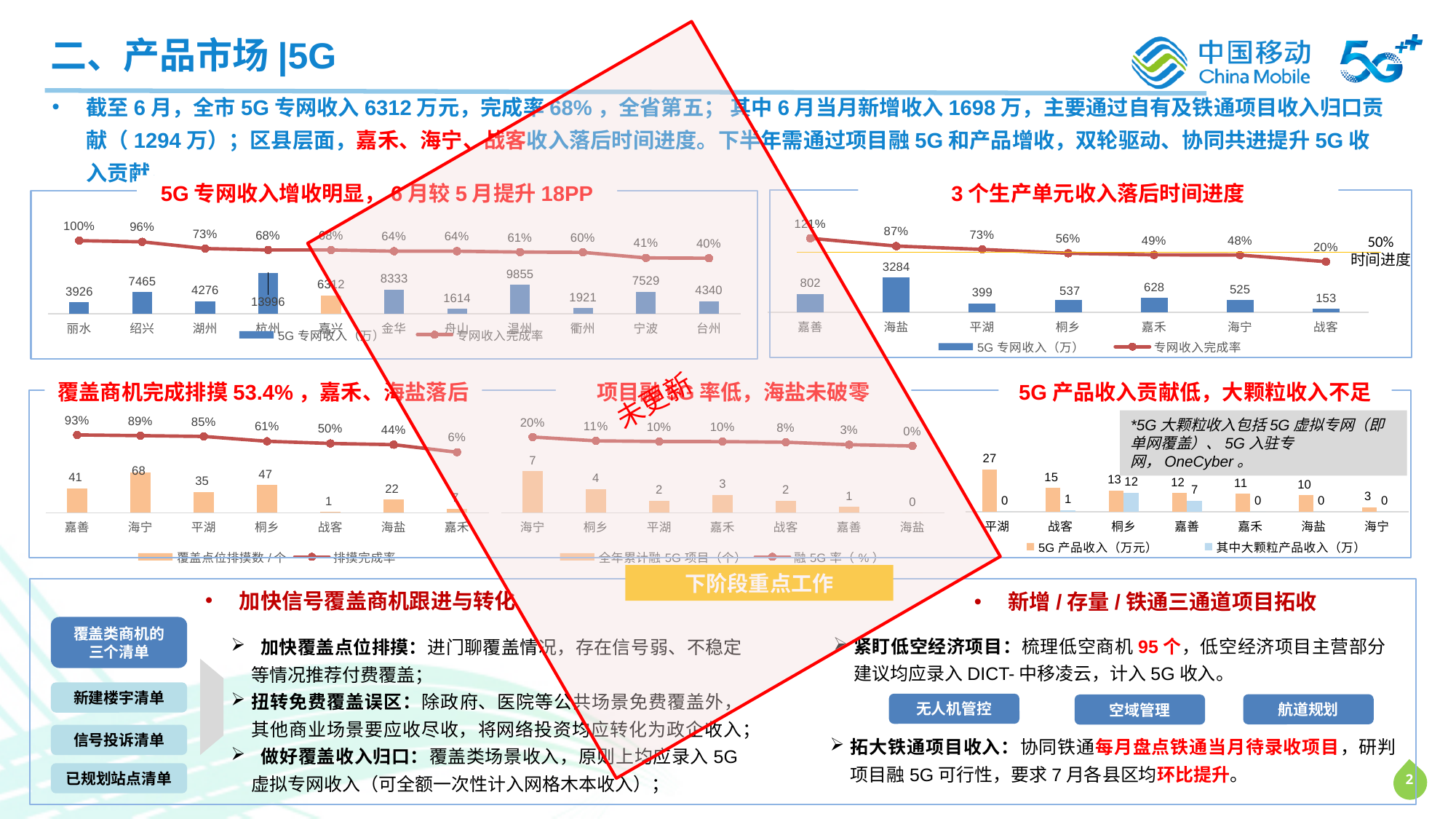

二、产品市场|5G
未更新
截至6月，全市5G专网收入6312万元，完成率68%，全省第五； 其中6月当月新增收入1698万，主要通过自有及铁通项目收入归口贡献（1294万）；区县层面，嘉禾、海宁、战客收入落后时间进度。下半年需通过项目融5G和产品增收，双轮驱动、协同共进提升5G收入贡献。
5G专网收入增收明显，6月较5月提升18PP
3个生产单元收入落后时间进度

### Chart

| Category | 5G专网收入（万） | 专网收入完成率 |
|---|---|---|
| 丽水 | 3926.0 | 1.0 |
| 绍兴 | 7465.0 | 0.96 |
| 湖州 | 4276.0 | 0.73 |
| 杭州 | 13996.0 | 0.68 |
| 嘉兴 | 6312.0 | 0.68 |
| 金华 | 8333.0 | 0.64 |
| 舟山 | 1614.0 | 0.64 |
| 温州 | 9855.0 | 0.61 |
| 衢州 | 1921.0 | 0.6 |
| 宁波 | 7529.0 | 0.41 |
| 台州 | 4340.0 | 0.4 |

### Chart

| Category | 5G专网收入（万） | 专网收入完成率 |
|---|---|---|
| 嘉善 | 802.0 | 1.20601503759398 |
| 海盐 | 1500.0 | 0.87 |
| 平湖 | 399.0 | 0.725454545454545 |
| 桐乡 | 537.0 | 0.559375 |
| 嘉禾 | 628.0 | 0.490625 |
| 海宁 | 525.0 | 0.481651376146789 |
| 战客 | 153.0 | 0.196153846153846 |
50%
时间进度
覆盖商机完成排摸53.4%，嘉禾、海盐落后
项目融5G率低，海盐未破零
5G产品收入贡献低，大颗粒收入不足

### Chart

| Category | 覆盖点位排摸数/个 | 排摸完成率 |
|---|---|---|
| 嘉善 | 41.0 | 0.931818181818182 |
| 海宁 | 68.0 | 0.894736842105263 |
| 平湖 | 35.0 | 0.853658536585366 |
| 桐乡 | 47.0 | 0.61038961038961 |
| 战客 | 1.0 | 0.5 |
| 海盐 | 22.0 | 0.44 |
| 嘉禾 | 7.0 | 0.0573770491803279 |

### Chart

| Category | 全年累计融5G项目（个） | 融5G率（%） |
|---|---|---|
| 海宁 | 7.0 | 0.2 |
| 桐乡 | 4.0 | 0.114285714285714 |
| 平湖 | 2.0 | 0.1 |
| 嘉禾 | 3.0 | 0.0967741935483871 |
| 战客 | 2.0 | 0.0833333333333333 |
| 嘉善 | 1.0 | 0.0277777777777778 |
| 海盐 | 0.0 | 0.0 |

### Chart

| Category | 5G产品收入（万元） | 其中大颗粒产品收入（万） |
|---|---|---|
| 平湖 | 26.6 | 0.0 |
| 战客 | 15.1 | 1.0 |
| 桐乡 | 13.4 | 12.0 |
| 嘉善 | 11.7 | 7.0 |
| 嘉禾 | 11.3 | 0.0 |
| 海盐 | 10.3 | 0.0 |
| 海宁 | 2.7 | 0.0 |
*5G大颗粒收入包括5G虚拟专网（即单网覆盖）、5G入驻专网，OneCyber。
下阶段重点工作

加快信号覆盖商机跟进与转化
新增/存量/铁通三通道项目拓收
覆盖类商机的
三个清单
紧盯低空经济项目：梳理低空商机95个，低空经济项目主营部分建议均应录入DICT-中移凌云，计入5G收入。
 加快覆盖点位排摸：进门聊覆盖情况，存在信号弱、不稳定等情况推荐付费覆盖；
扭转免费覆盖误区：除政府、医院等公共场景免费覆盖外，其他商业场景要应收尽收，将网络投资均应转化为政企收入；
 做好覆盖收入归口：覆盖类场景收入，原则上均应录入5G虚拟专网收入（可全额一次性计入网格木本收入）；

新建楼宇清单
无人机管控
航道规划
空域管理

信号投诉清单
拓大铁通项目收入：协同铁通每月盘点铁通当月待录收项目，研判项目融5G可行性，要求7月各县区均环比提升。
已规划站点清单